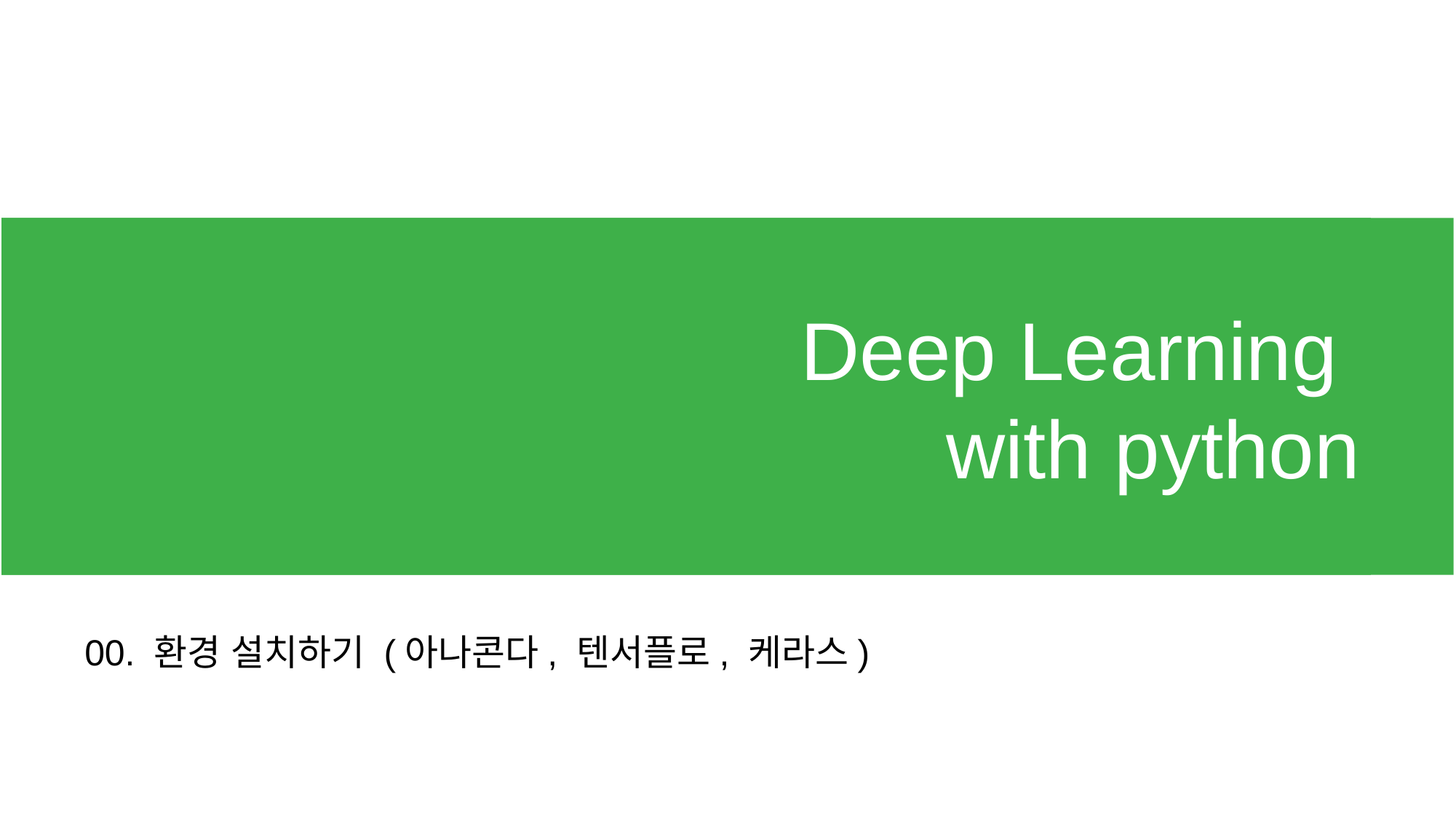

Deep Learning
with python

00. 환경 설치하기 (아나콘다, 텐서플로, 케라스)